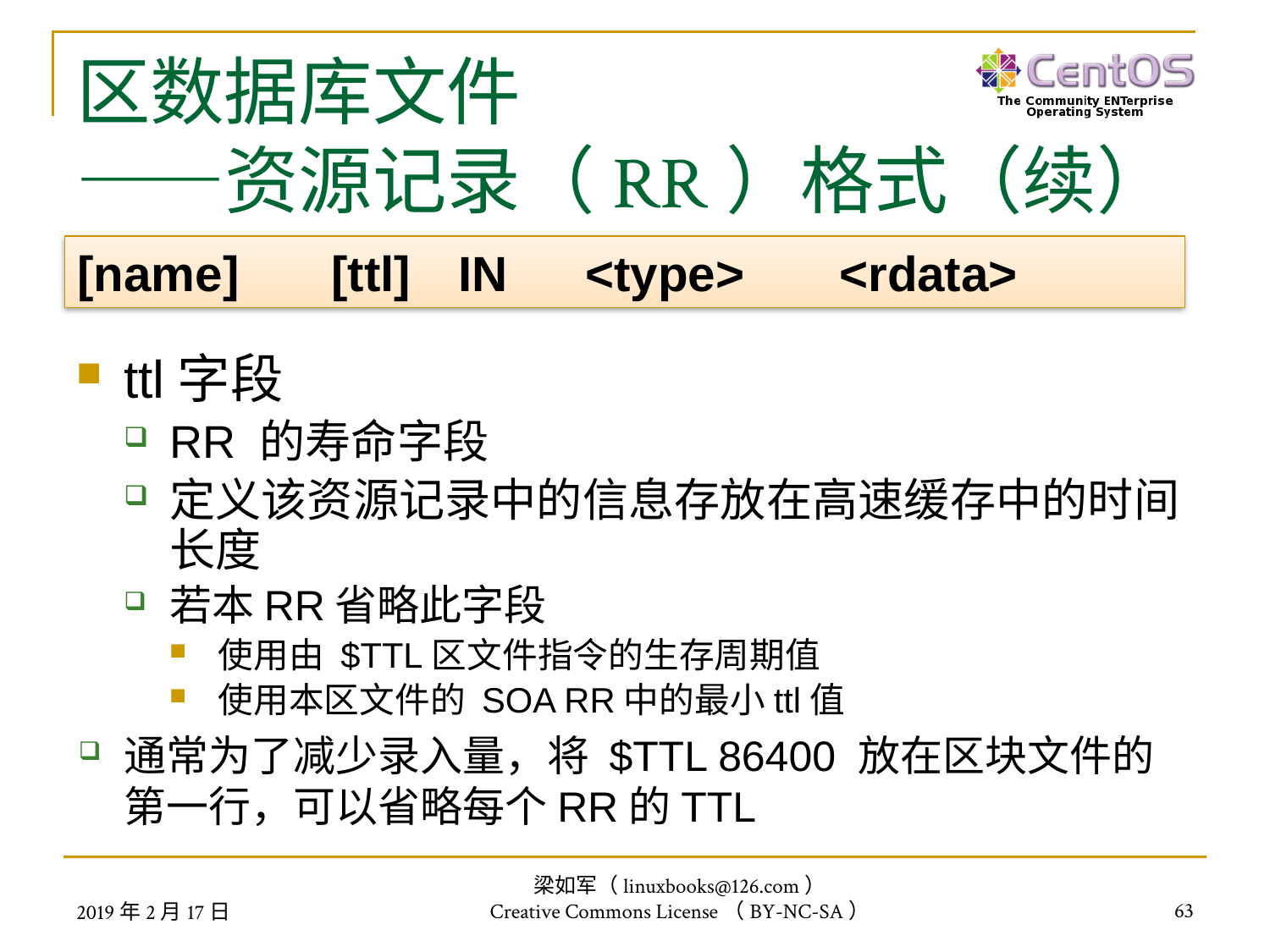

# 区数据库文件 ——资源记录（RR）格式（续）
[name]	[ttl]	IN	<type>	<rdata>
ttl字段
RR 的寿命字段
定义该资源记录中的信息存放在高速缓存中的时间长度
若本RR省略此字段
使用由 $TTL区文件指令的生存周期值
使用本区文件的 SOA RR中的最小ttl值
通常为了减少录入量，将 $TTL 86400 放在区块文件的第一行，可以省略每个RR的TTL
梁如军（linuxbooks@126.com）
Creative Commons License（BY-NC-SA）
2019年2月17日
63